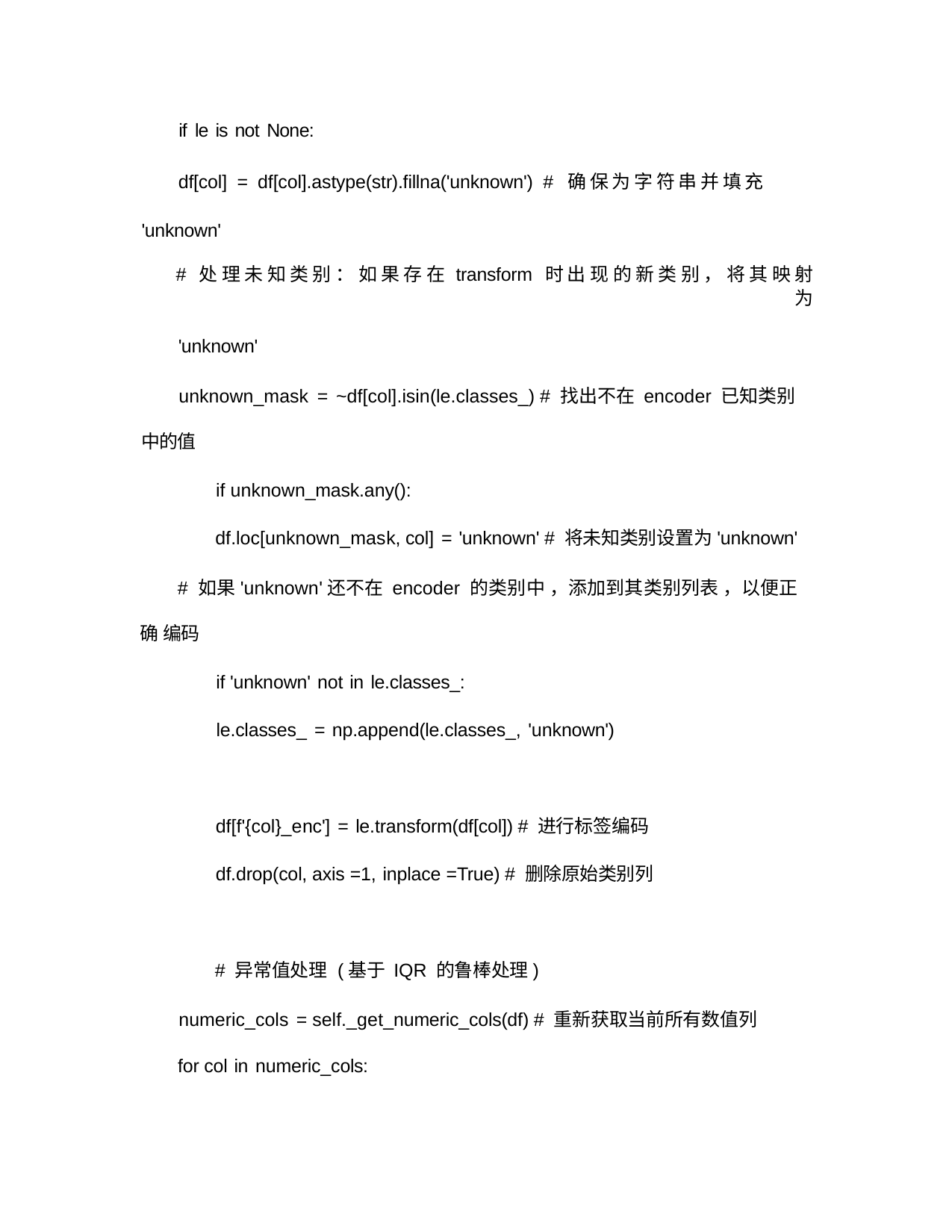

if le is not None:
df[col]  =  df[col].astype(str).fillna('unknown')  #  确 保 为 字 符 串 并 填 充  'unknown'
# 处 理 未 知 类 别 ： 如 果 存 在 transform 时 出 现 的 新 类 别 ， 将 其 映 射 为
'unknown'
unknown_mask = ~df[col].isin(le.classes_) # 找出不在 encoder 已知类别  中的值
if unknown_mask.any():
df.loc[unknown_mask, col] = 'unknown' # 将未知类别设置为'unknown'
# 如果'unknown'还不在 encoder 的类别中 ，添加到其类别列表 ，以便正确 编码
if 'unknown' not in le.classes_:
le.classes_ = np.append(le.classes_, 'unknown')

df[f'{col}_enc'] = le.transform(df[col]) # 进行标签编码
df.drop(col, axis =1, inplace =True) # 删除原始类别列

# 异常值处理 (基于 IQR 的鲁棒处理)
numeric_cols = self._get_numeric_cols(df) # 重新获取当前所有数值列        for col in numeric_cols: